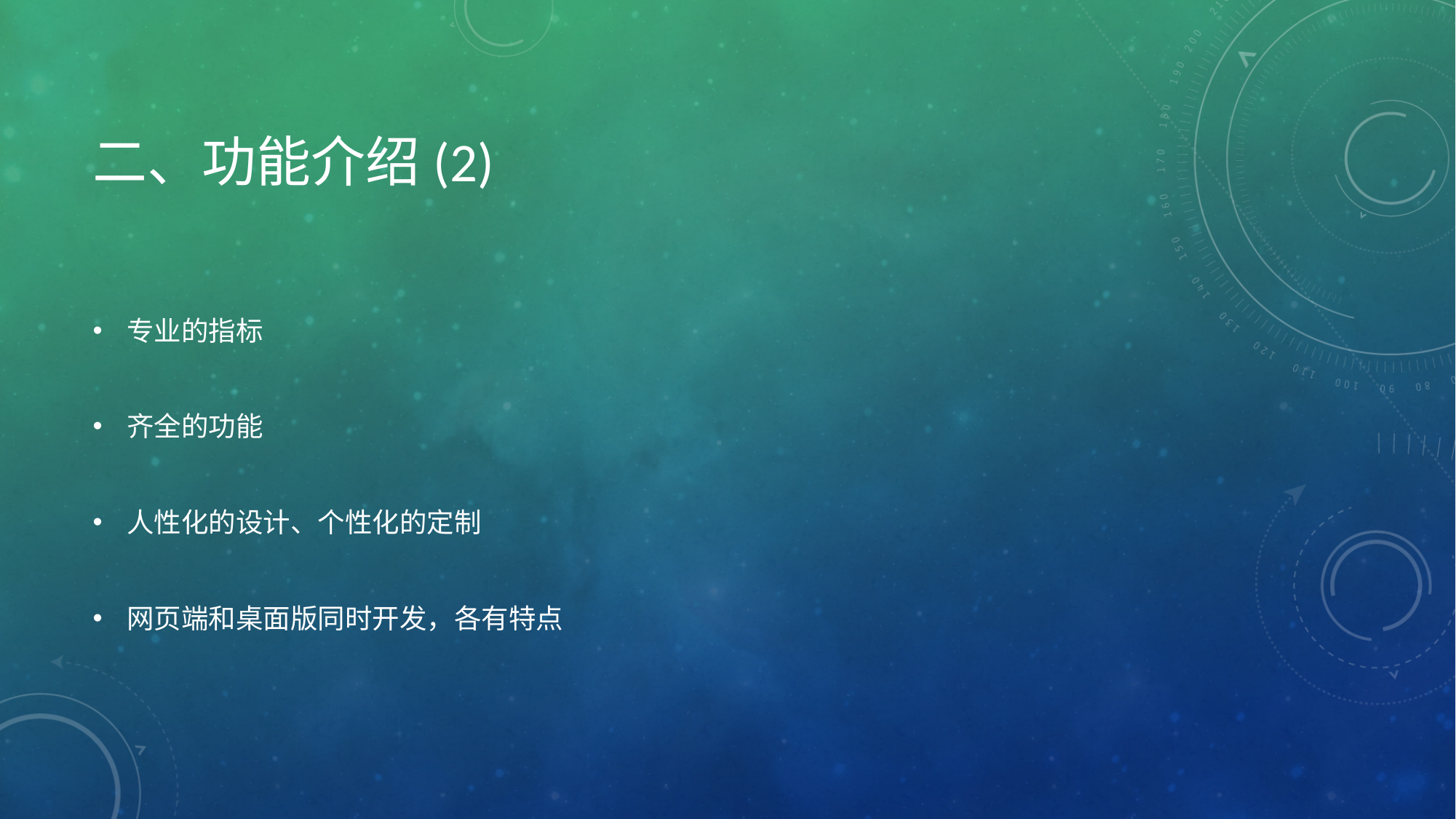

# 二、功能介绍(2)
专业的指标

齐全的功能

人性化的设计、个性化的定制

网页端和桌面版同时开发，各有特点